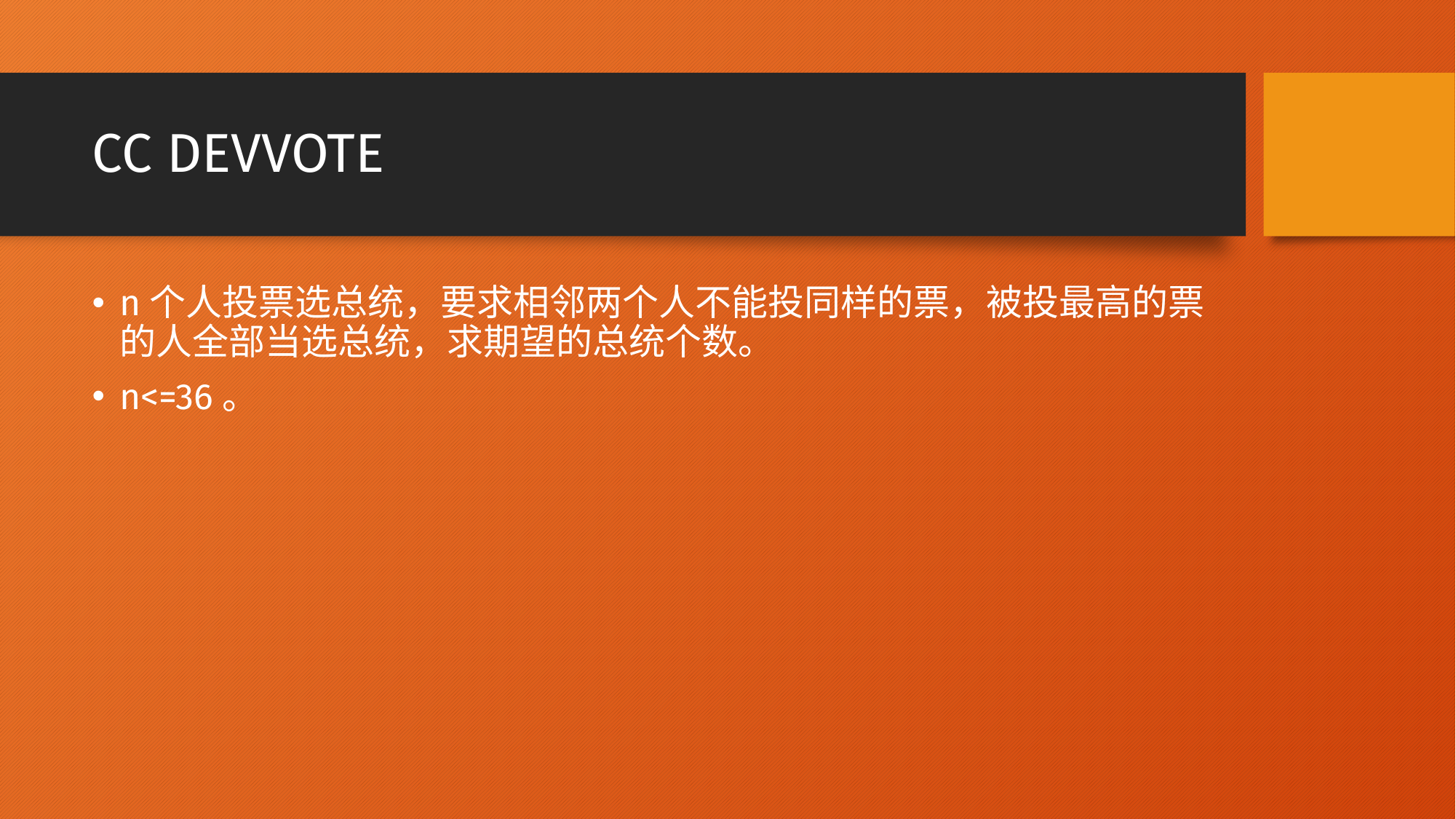

# CC DEVVOTE
n个人投票选总统，要求相邻两个人不能投同样的票，被投最高的票的人全部当选总统，求期望的总统个数。
n<=36。